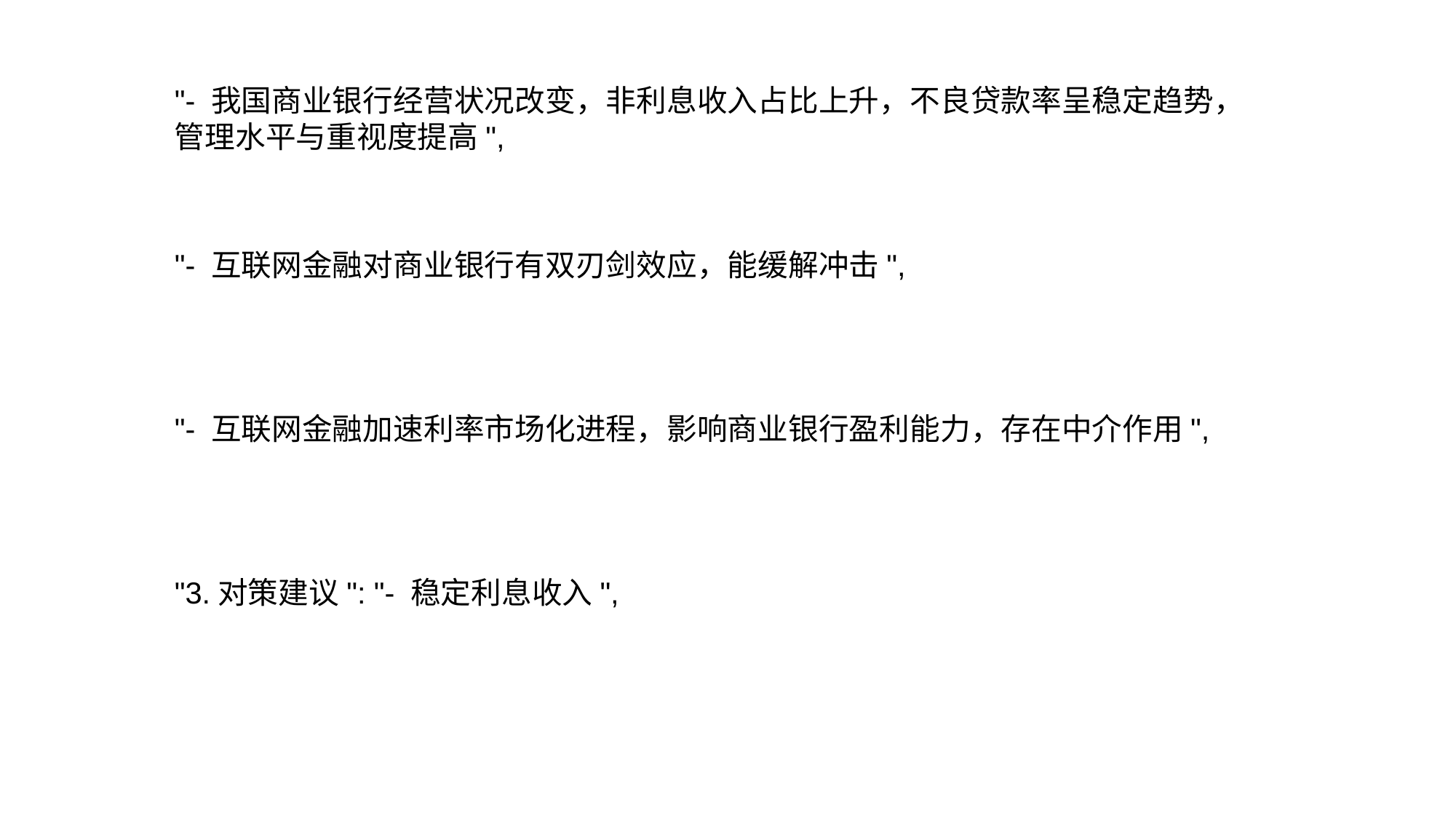

"- 我国商业银行经营状况改变，非利息收入占比上升，不良贷款率呈稳定趋势，管理水平与重视度提高",

"- 互联网金融对商业银行有双刃剑效应，能缓解冲击",
"- 互联网金融加速利率市场化进程，影响商业银行盈利能力，存在中介作用",
"3.对策建议": "- 稳定利息收入",